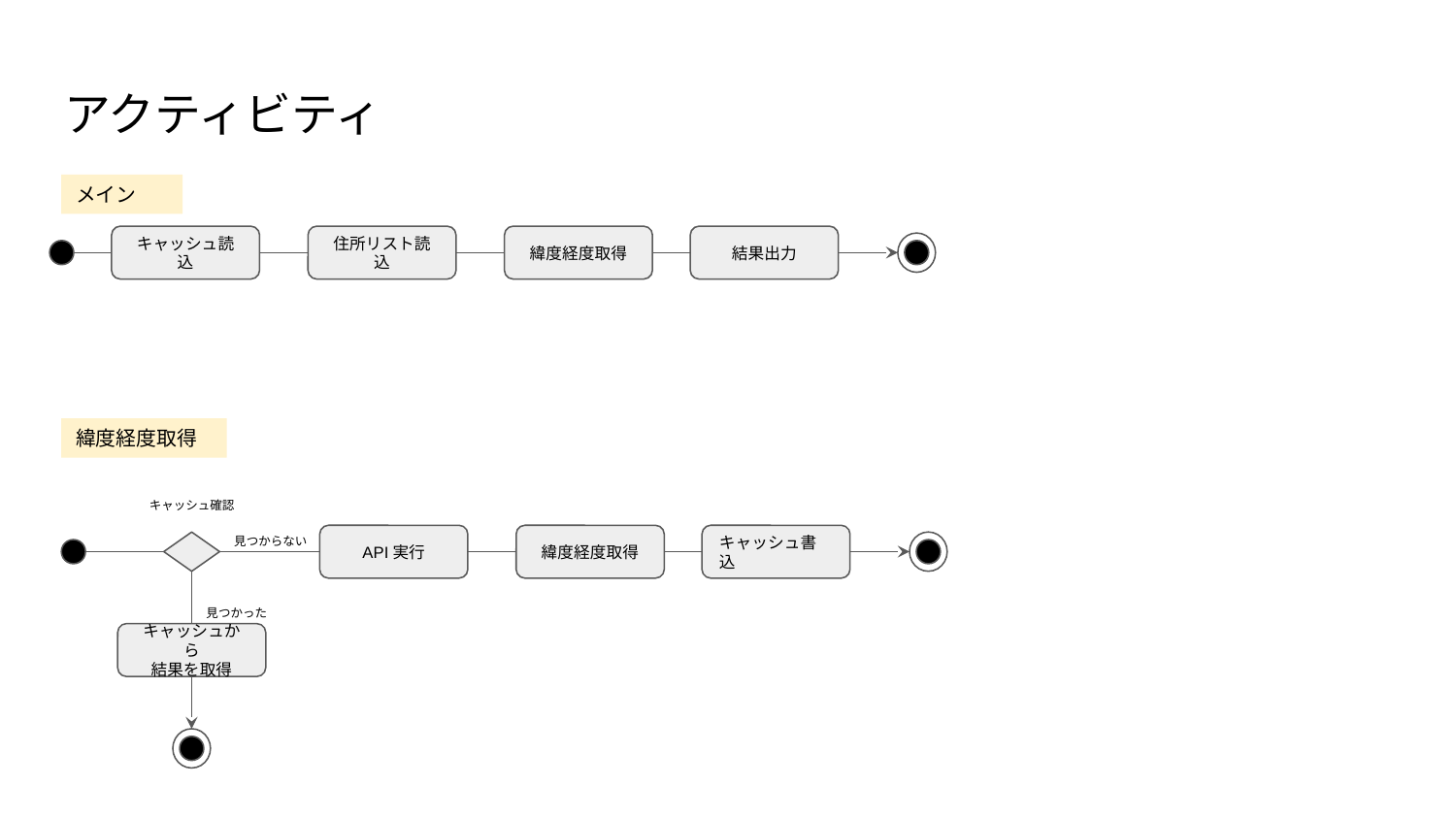

# アクティビティ
メイン
キャッシュ読込
住所リスト読込
緯度経度取得
結果出力

緯度経度取得
キャッシュ確認
見つからない
API実行
緯度経度取得
キャッシュ書込

見つかった
キャッシュから
結果を取得